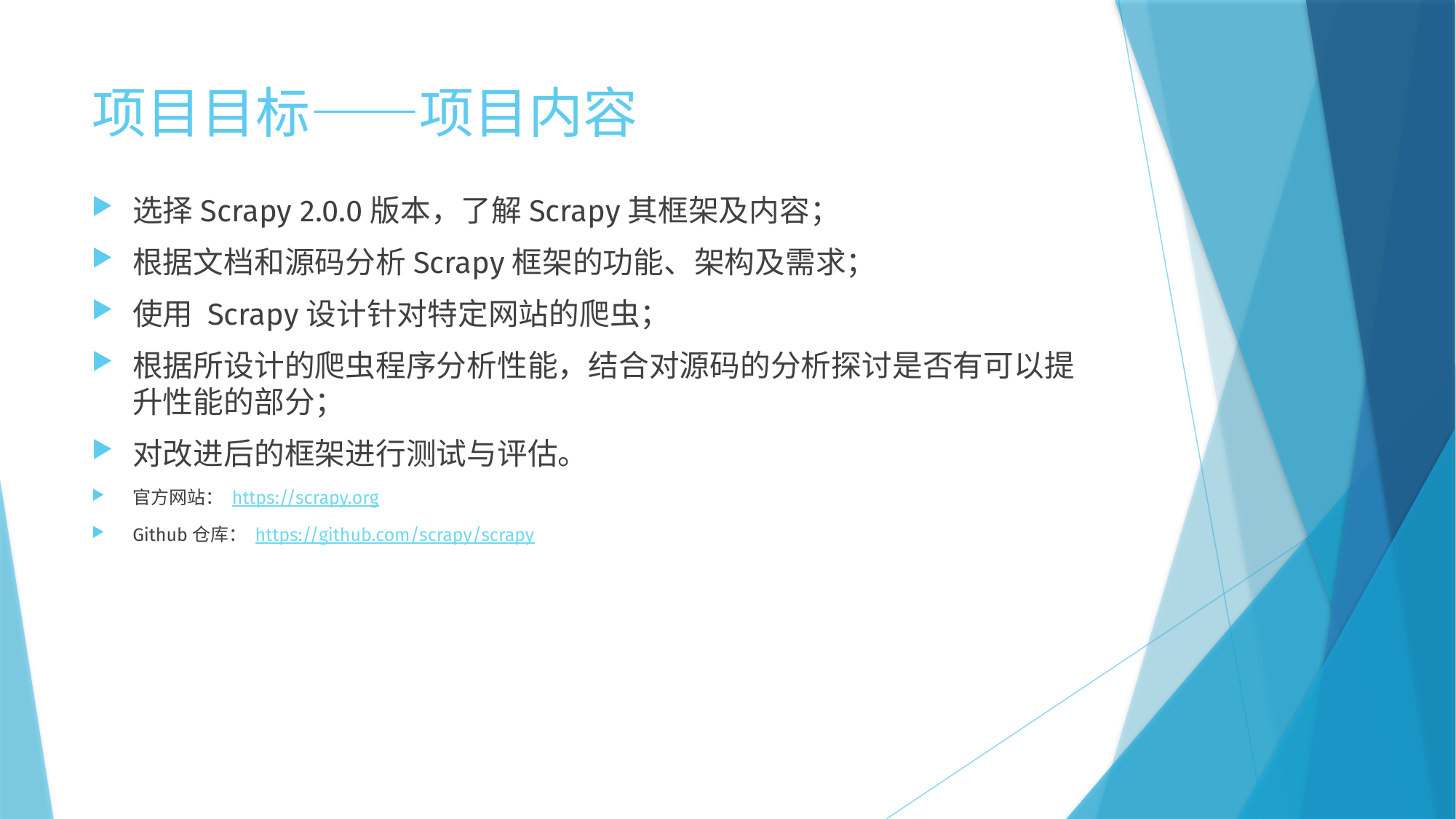

# 项目目标——项目内容
选择Scrapy 2.0.0版本，了解Scrapy其框架及内容；
根据文档和源码分析Scrapy框架的功能、架构及需求；
使用 Scrapy设计针对特定网站的爬虫；
根据所设计的爬虫程序分析性能，结合对源码的分析探讨是否有可以提升性能的部分；
对改进后的框架进行测试与评估。
官方网站： https://scrapy.org
Github仓库： https://github.com/scrapy/scrapy